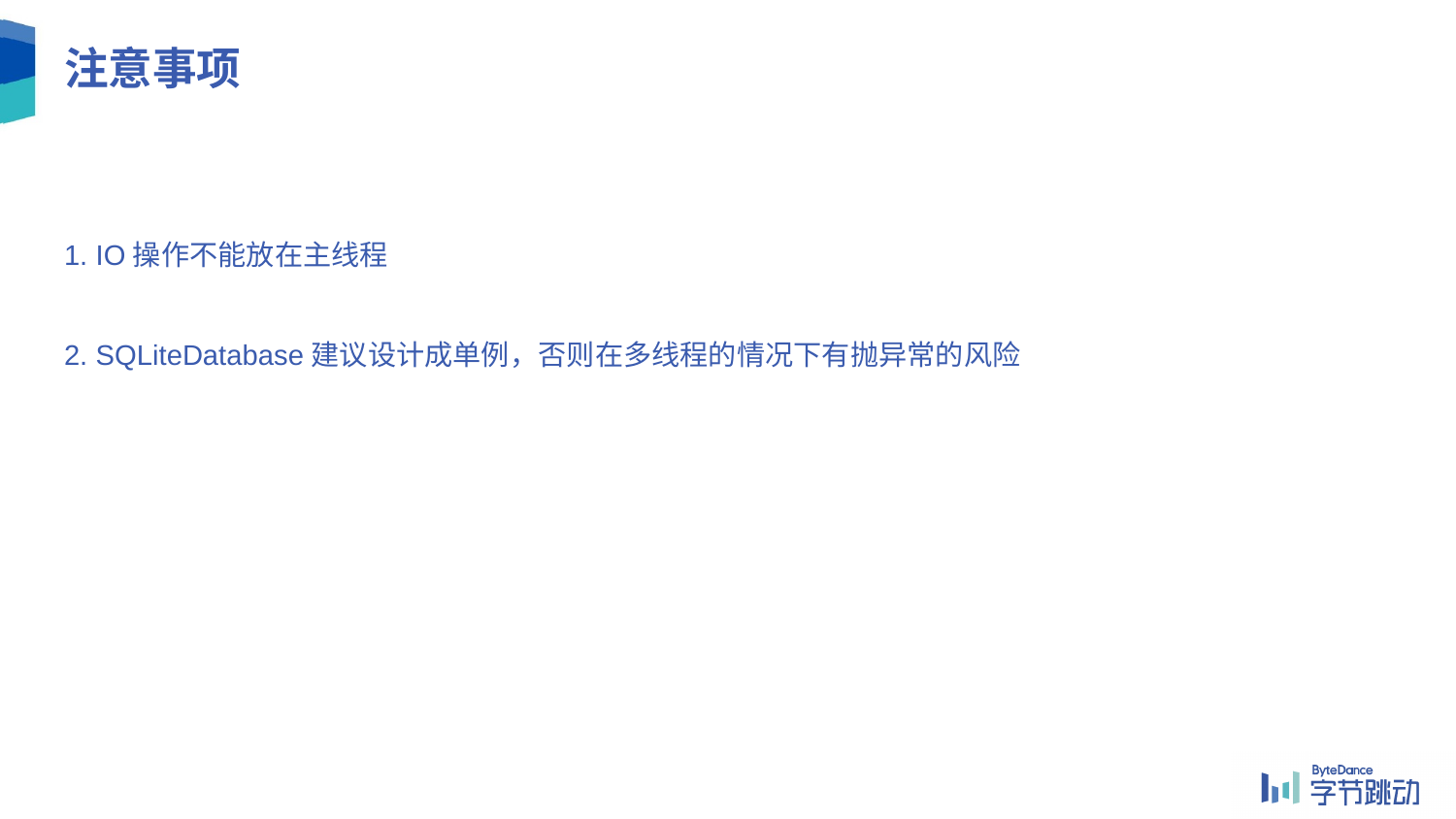

# 注意事项
1. IO操作不能放在主线程
2. SQLiteDatabase建议设计成单例，否则在多线程的情况下有抛异常的风险